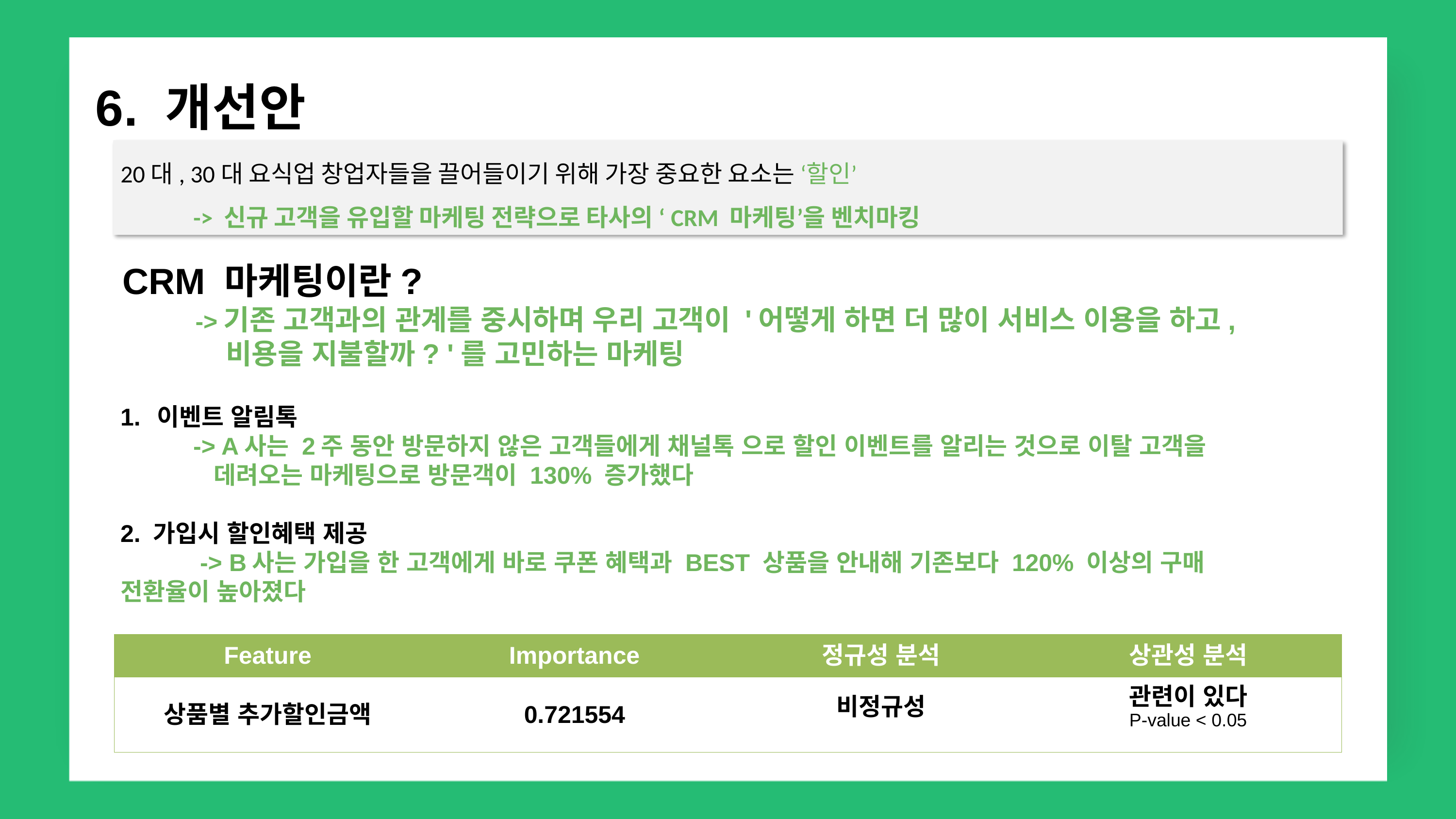

6. 개선안
20대, 30대 요식업 창업자들을 끌어들이기 위해 가장 중요한 요소는 ‘할인’
	-> 신규 고객을 유입할 마케팅 전략으로 타사의 ‘CRM 마케팅’을 벤치마킹
CRM 마케팅이란?
	->기존 고객과의 관계를 중시하며 우리 고객이 '어떻게 하면 더 많이 서비스 이용을 하고, 	 	   비용을 지불할까? '를 고민하는 마케팅
이벤트 알림톡
	-> A사는 2주 동안 방문하지 않은 고객들에게 채널톡 으로 할인 이벤트를 알리는 것으로 이탈 고객을 		   데려오는 마케팅으로 방문객이 130% 증가했다

2. 가입시 할인혜택 제공
	 -> B사는 가입을 한 고객에게 바로 쿠폰 혜택과 BEST 상품을 안내해 기존보다 120% 이상의 구매 		     전환율이 높아졌다
| Feature | Importance | 정규성 분석 | 상관성 분석 |
| --- | --- | --- | --- |
| 상품별 추가할인금액 | 0.721554 | 비정규성 | 관련이 있다 P-value < 0.05 |